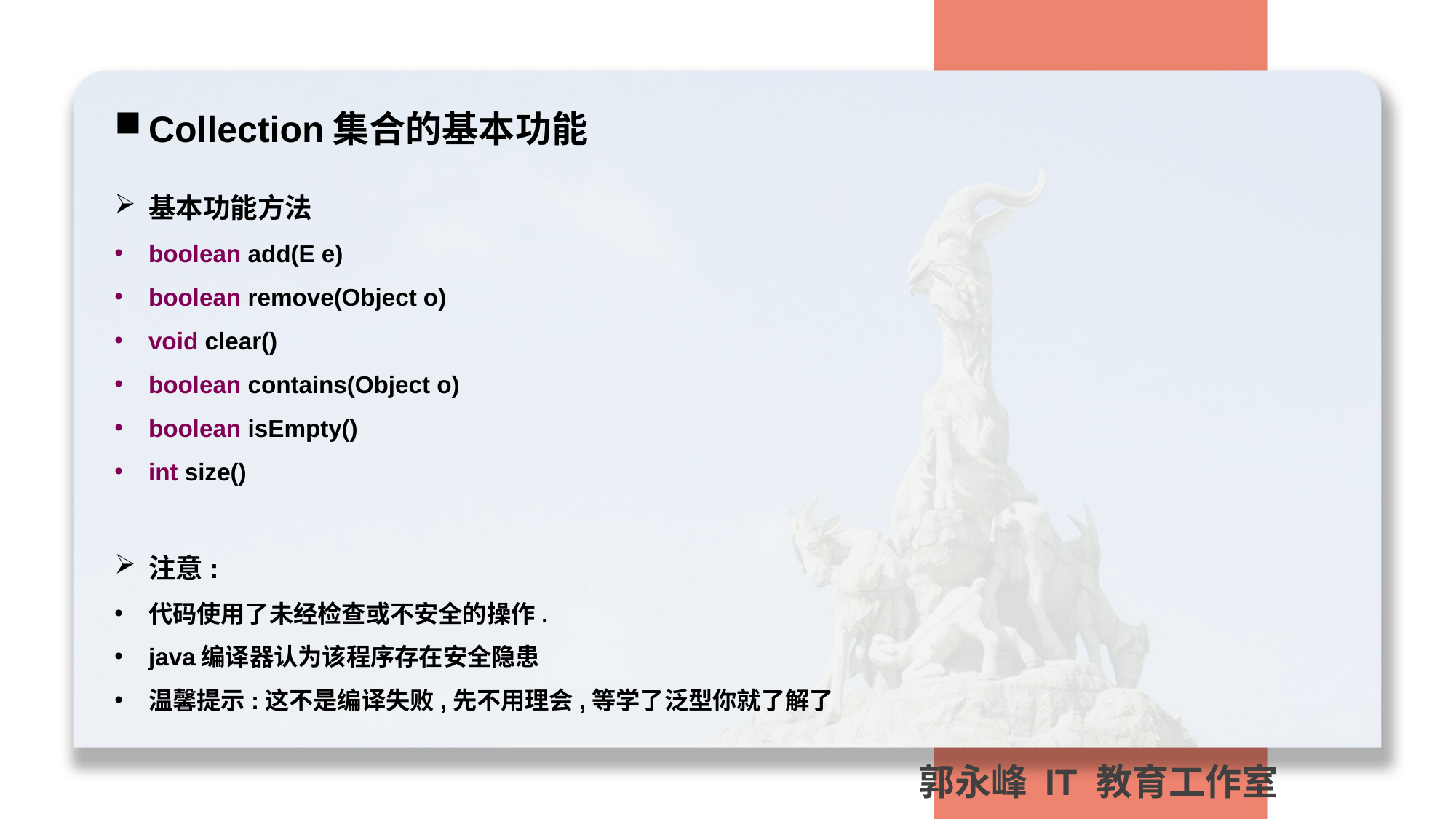

Collection集合的基本功能
基本功能方法
boolean add(E e)
boolean remove(Object o)
void clear()
boolean contains(Object o)
boolean isEmpty()
int size()

注意:
代码使用了未经检查或不安全的操作.
java编译器认为该程序存在安全隐患
温馨提示:这不是编译失败,先不用理会,等学了泛型你就了解了